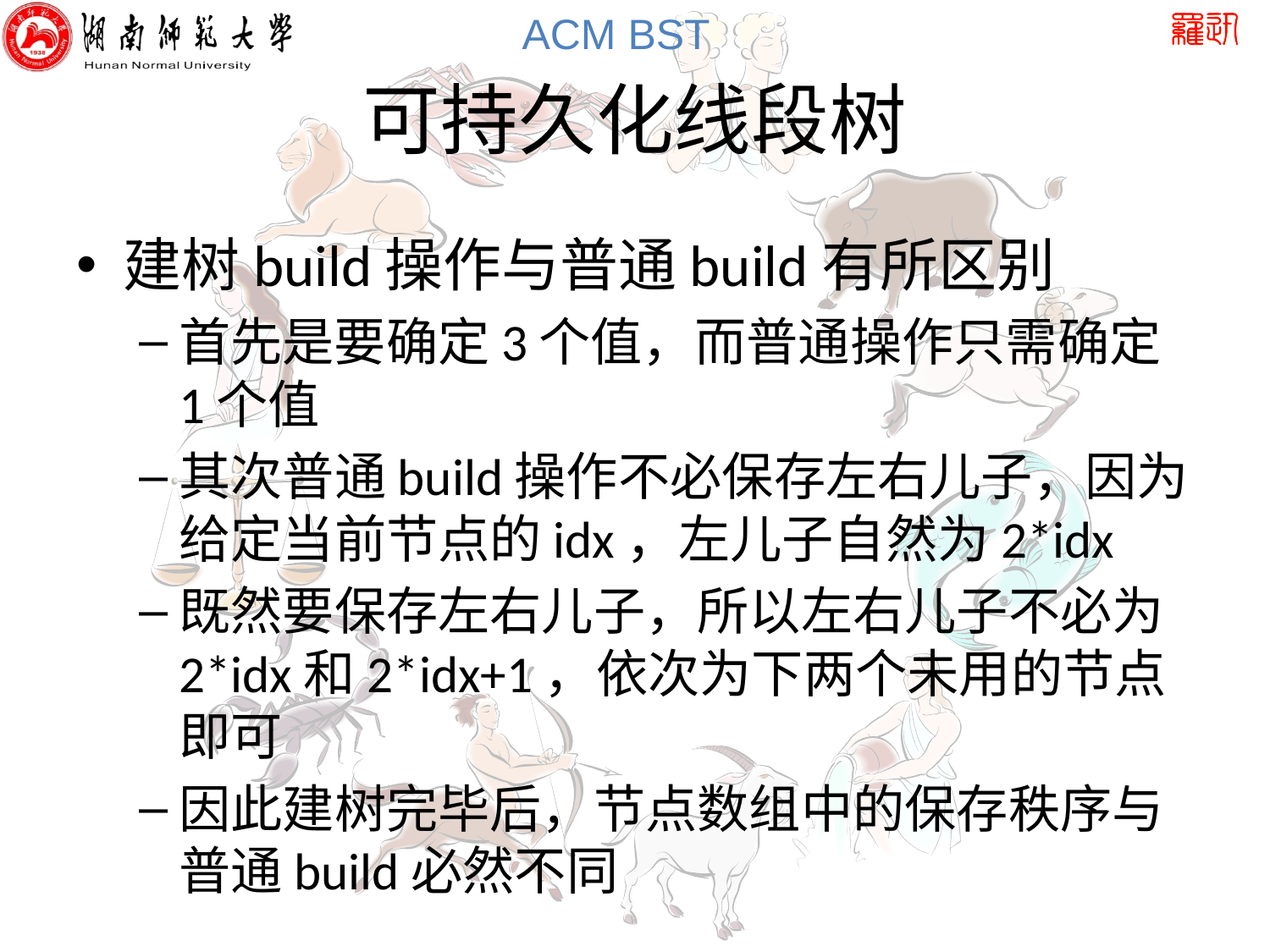

# 可持久化线段树
建树build操作与普通build有所区别
首先是要确定3个值，而普通操作只需确定1个值
其次普通build操作不必保存左右儿子，因为给定当前节点的idx，左儿子自然为2*idx
既然要保存左右儿子，所以左右儿子不必为2*idx和2*idx+1，依次为下两个未用的节点即可
因此建树完毕后，节点数组中的保存秩序与普通build必然不同